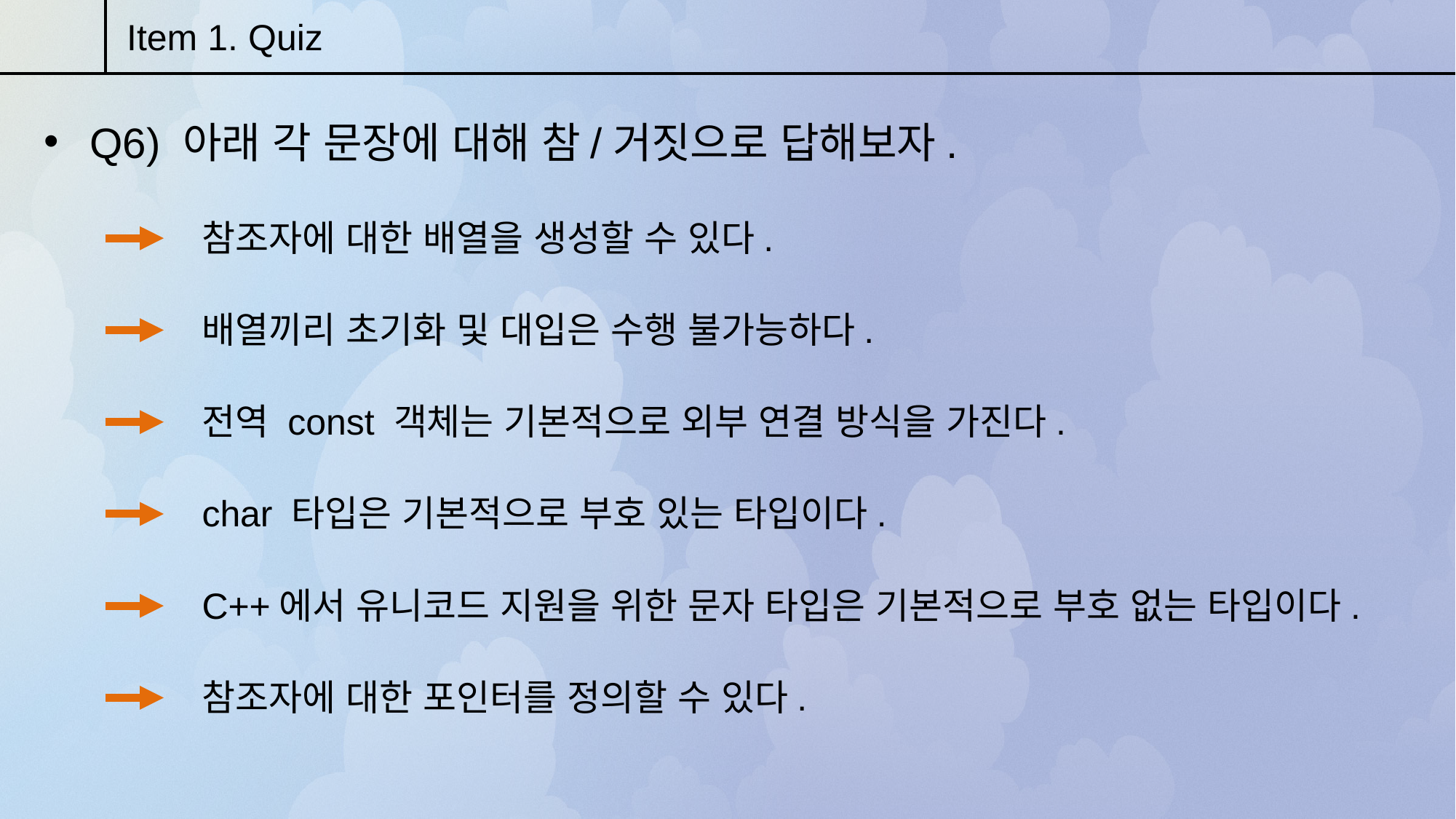

Item 1. Quiz
 Q6) 아래 각 문장에 대해 참/거짓으로 답해보자.
참조자에 대한 배열을 생성할 수 있다.
배열끼리 초기화 및 대입은 수행 불가능하다.
전역 const 객체는 기본적으로 외부 연결 방식을 가진다.
char 타입은 기본적으로 부호 있는 타입이다.
C++에서 유니코드 지원을 위한 문자 타입은 기본적으로 부호 없는 타입이다.
참조자에 대한 포인터를 정의할 수 있다.